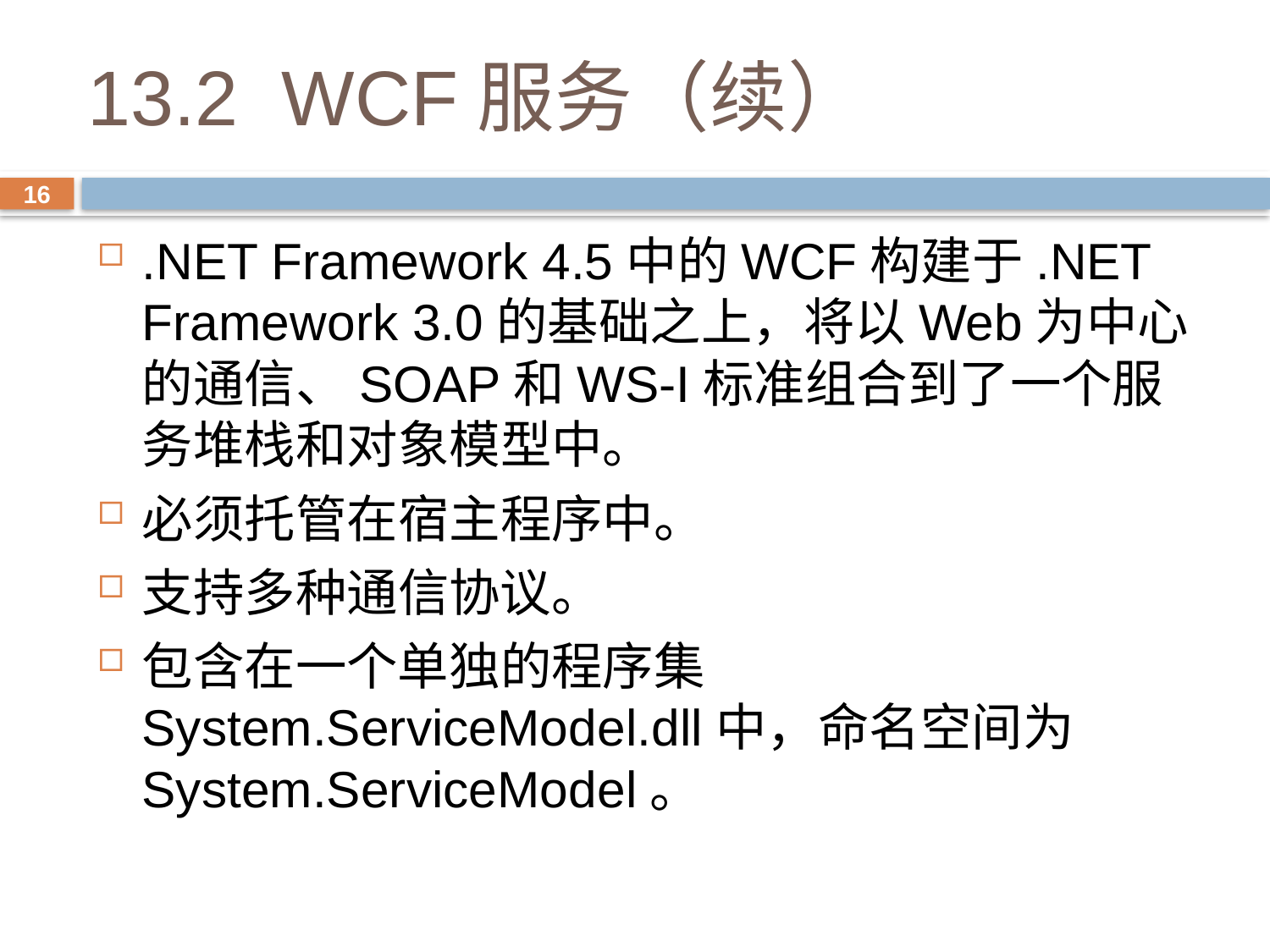

# 13.2  WCF服务（续）
16
.NET Framework 4.5中的WCF构建于.NET Framework 3.0的基础之上，将以Web为中心的通信、SOAP和WS-I标准组合到了一个服务堆栈和对象模型中。
必须托管在宿主程序中。
支持多种通信协议。
包含在一个单独的程序集System.ServiceModel.dll中，命名空间为System.ServiceModel。